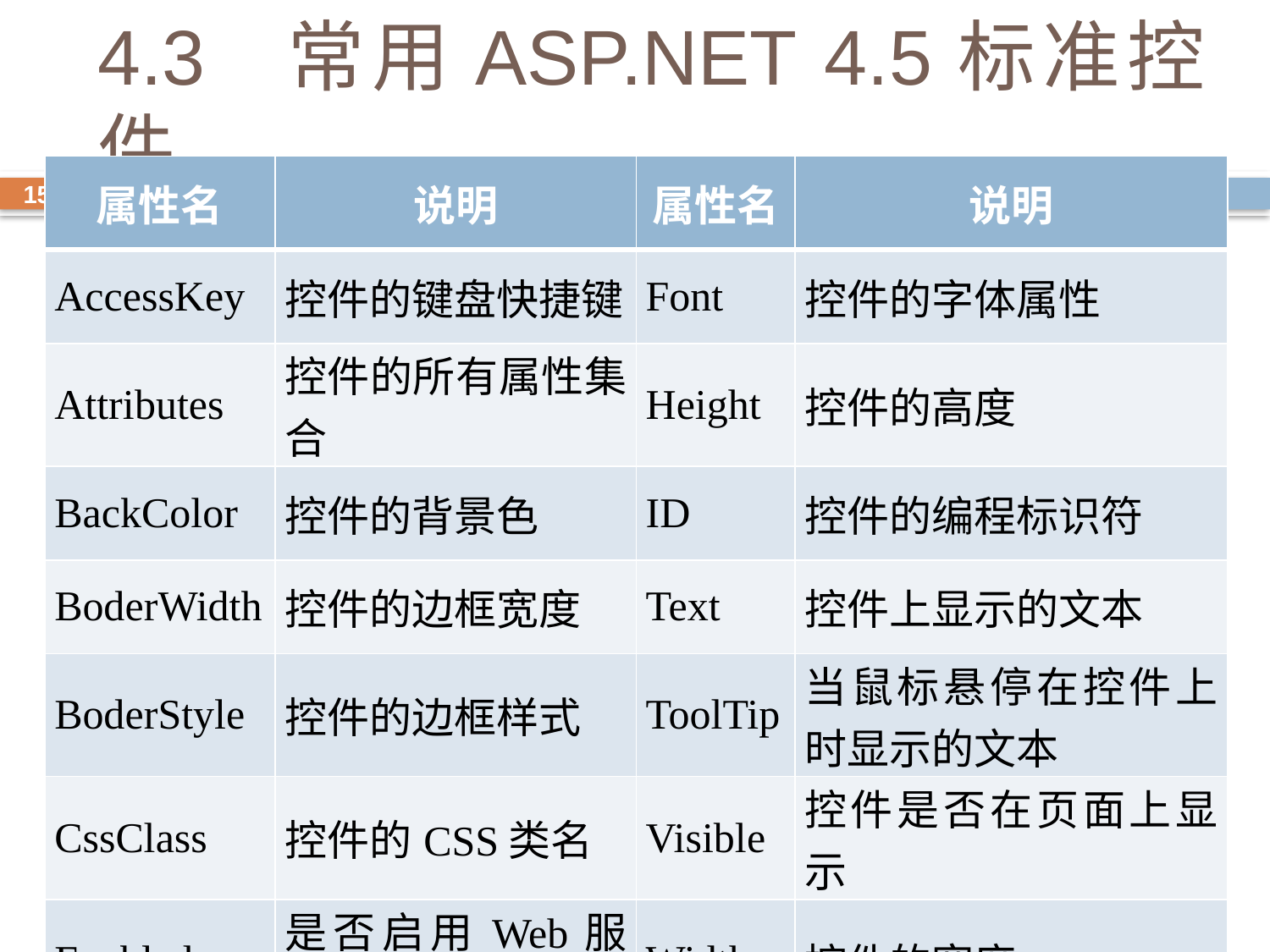

# 4.3  常用ASP.NET 4.5标准控件
| 属性名 | 说明 | 属性名 | 说明 |
| --- | --- | --- | --- |
| AccessKey | 控件的键盘快捷键 | Font | 控件的字体属性 |
| Attributes | 控件的所有属性集合 | Height | 控件的高度 |
| BackColor | 控件的背景色 | ID | 控件的编程标识符 |
| BoderWidth | 控件的边框宽度 | Text | 控件上显示的文本 |
| BoderStyle | 控件的边框样式 | ToolTip | 当鼠标悬停在控件上时显示的文本 |
| CssClass | 控件的CSS类名 | Visible | 控件是否在页面上显示 |
| Enabled | 是否启用Web服务器控件 | Width | 控件的宽度 |
15